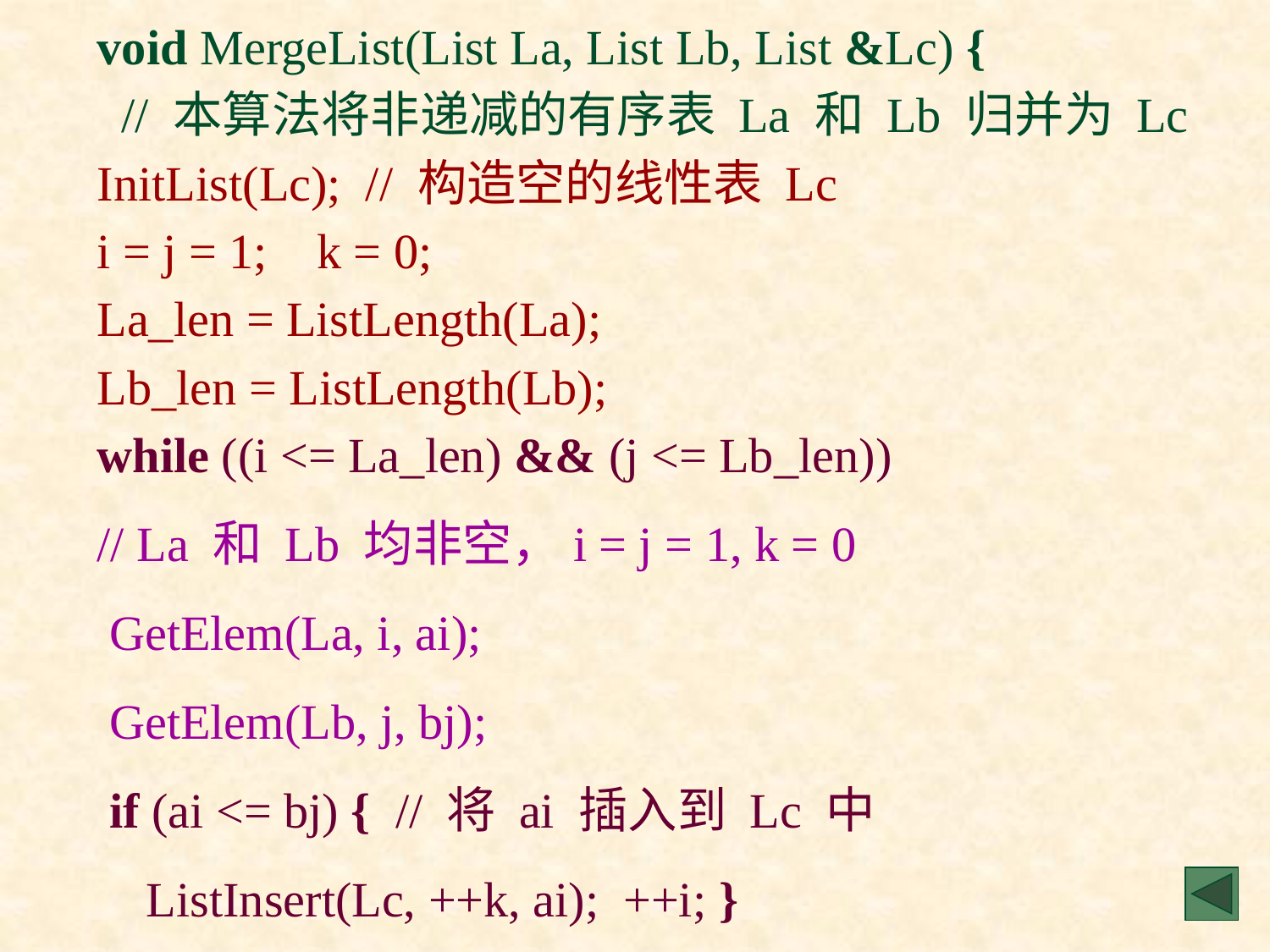

void MergeList(List La, List Lb, List &Lc) {
  // 本算法将非递减的有序表 La 和 Lb 归并为 Lc
InitList(Lc);  // 构造空的线性表 Lc
i = j = 1;    k = 0;
La_len = ListLength(La);
Lb_len = ListLength(Lb);
while ((i <= La_len) && (j <= Lb_len))
// La 和 Lb 均非空，i = j = 1, k = 0
 GetElem(La, i, ai);
 GetElem(Lb, j, bj);
 if (ai <= bj) {  // 将 ai 插入到 Lc 中
    ListInsert(Lc, ++k, ai);  ++i; }